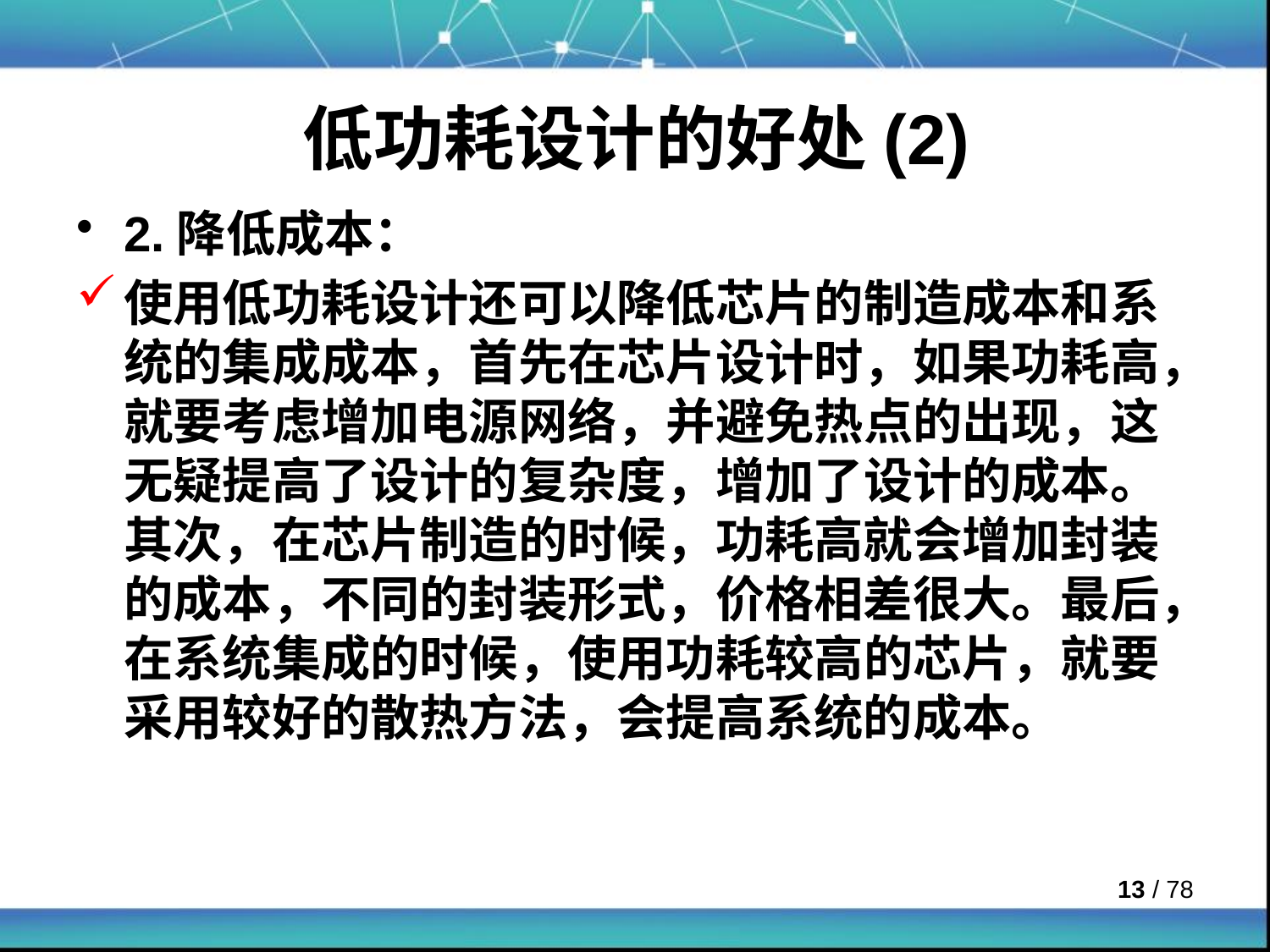

# 低功耗设计的好处(2)
2.降低成本：
使用低功耗设计还可以降低芯片的制造成本和系统的集成成本，首先在芯片设计时，如果功耗高，就要考虑增加电源网络，并避免热点的出现，这无疑提高了设计的复杂度，增加了设计的成本。其次，在芯片制造的时候，功耗高就会增加封装的成本，不同的封装形式，价格相差很大。最后，在系统集成的时候，使用功耗较高的芯片，就要采用较好的散热方法，会提高系统的成本。
13 / 78